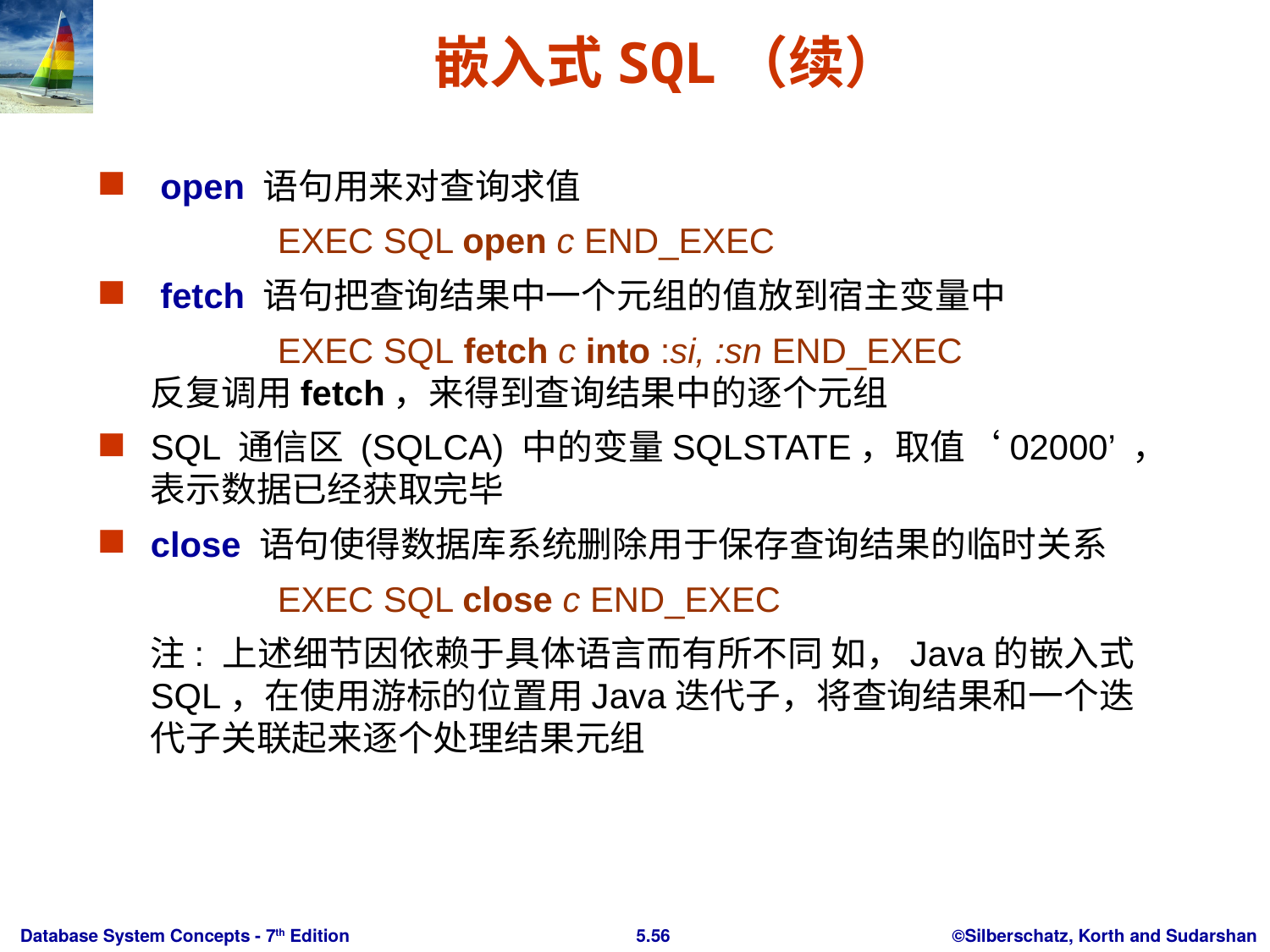

# 嵌入式SQL（续）
 open 语句用来对查询求值
		EXEC SQL open c END_EXEC
 fetch 语句把查询结果中一个元组的值放到宿主变量中
		EXEC SQL fetch c into :si, :sn END_EXEC
反复调用fetch，来得到查询结果中的逐个元组
SQL 通信区 (SQLCA) 中的变量SQLSTATE，取值‘02000’ ，表示数据已经获取完毕
close 语句使得数据库系统删除用于保存查询结果的临时关系
		EXEC SQL close c END_EXEC
     注: 上述细节因依赖于具体语言而有所不同 如，Java的嵌入式SQL，在使用游标的位置用Java迭代子，将查询结果和一个迭代子关联起来逐个处理结果元组